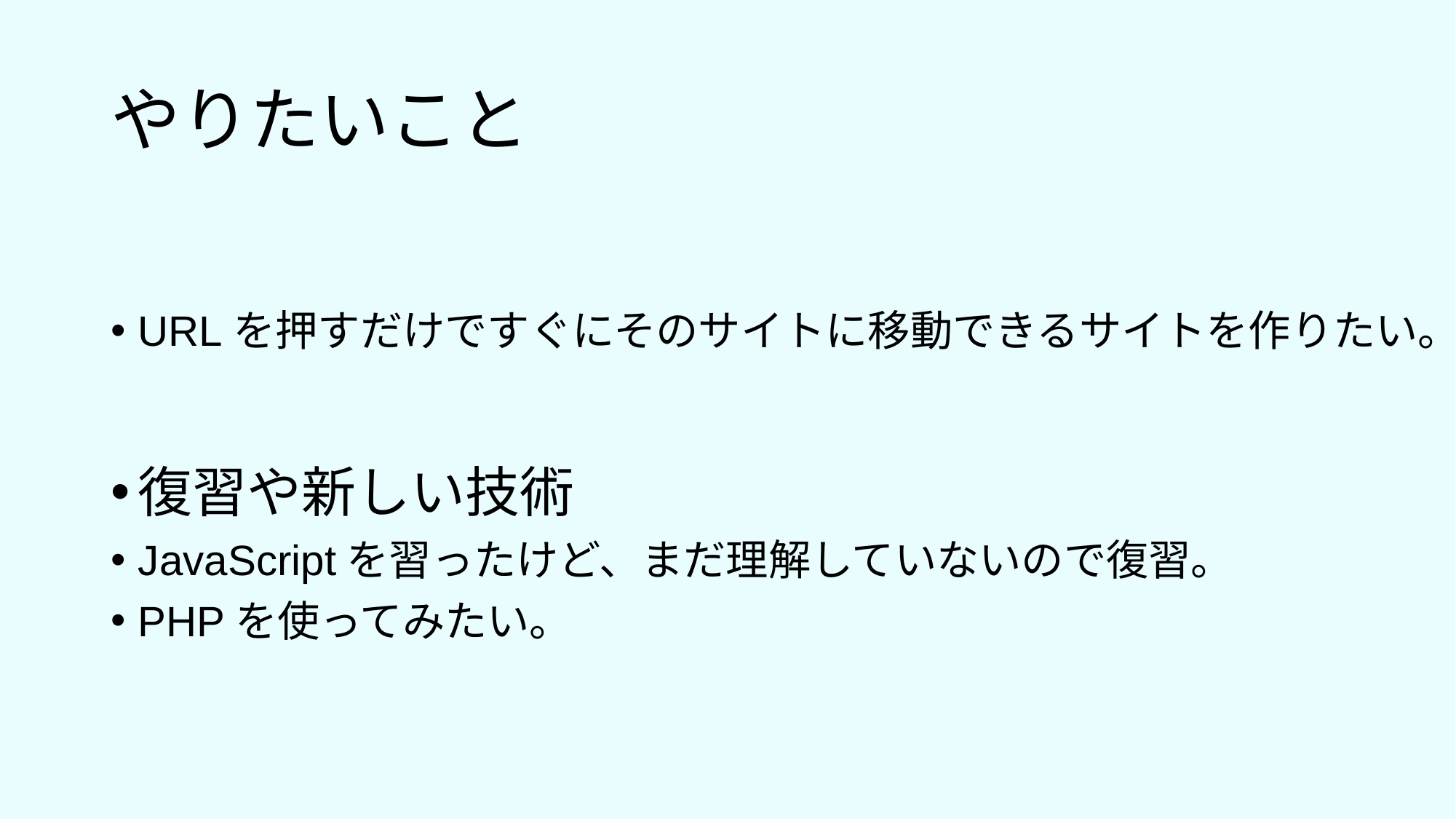

# やりたいこと

URLを押すだけですぐにそのサイトに移動できるサイトを作りたい。
復習や新しい技術
JavaScriptを習ったけど、まだ理解していないので復習。
PHPを使ってみたい。